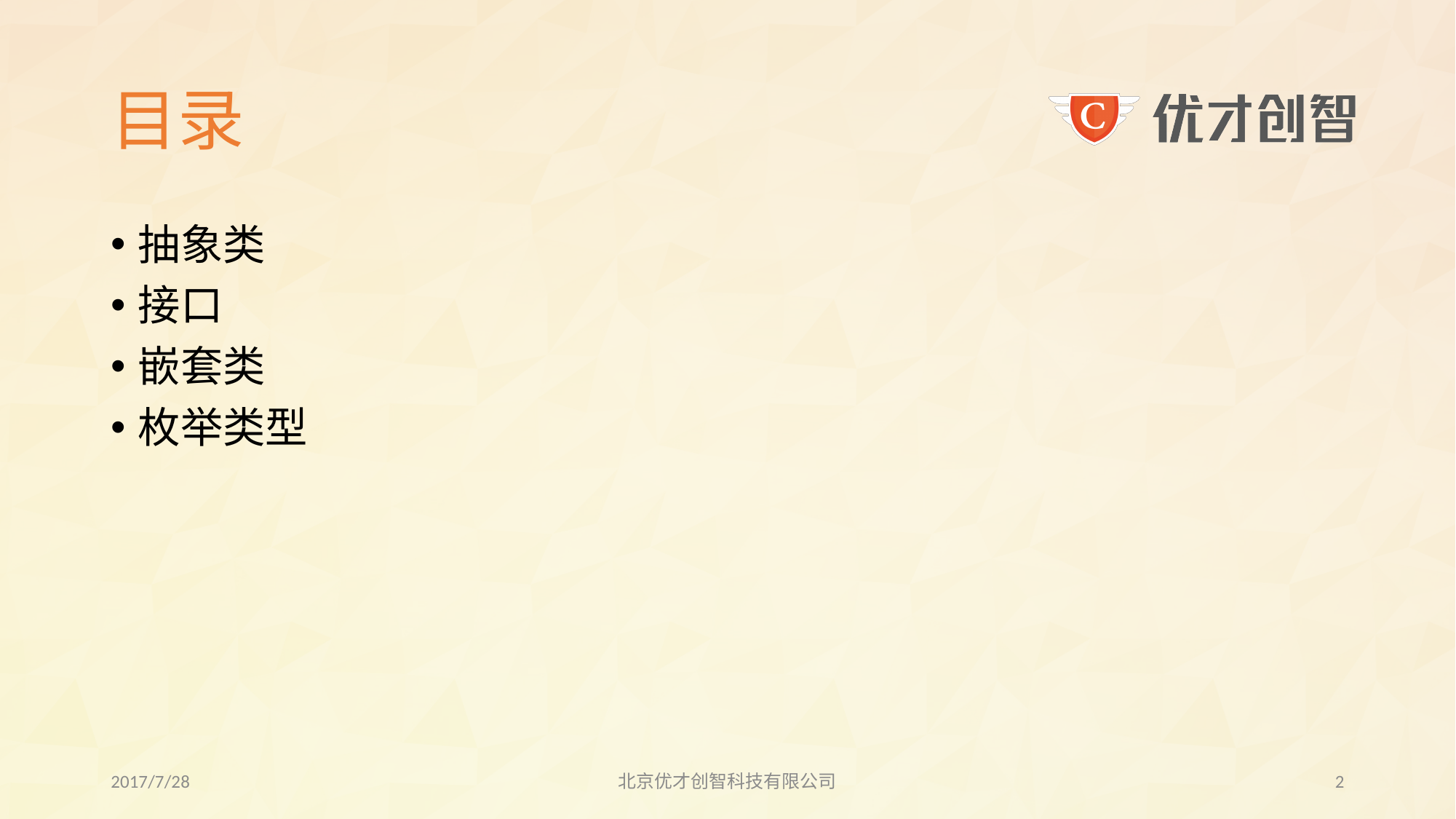

# 目录
抽象类
接口
嵌套类
枚举类型
2017/7/28
北京优才创智科技有限公司
2